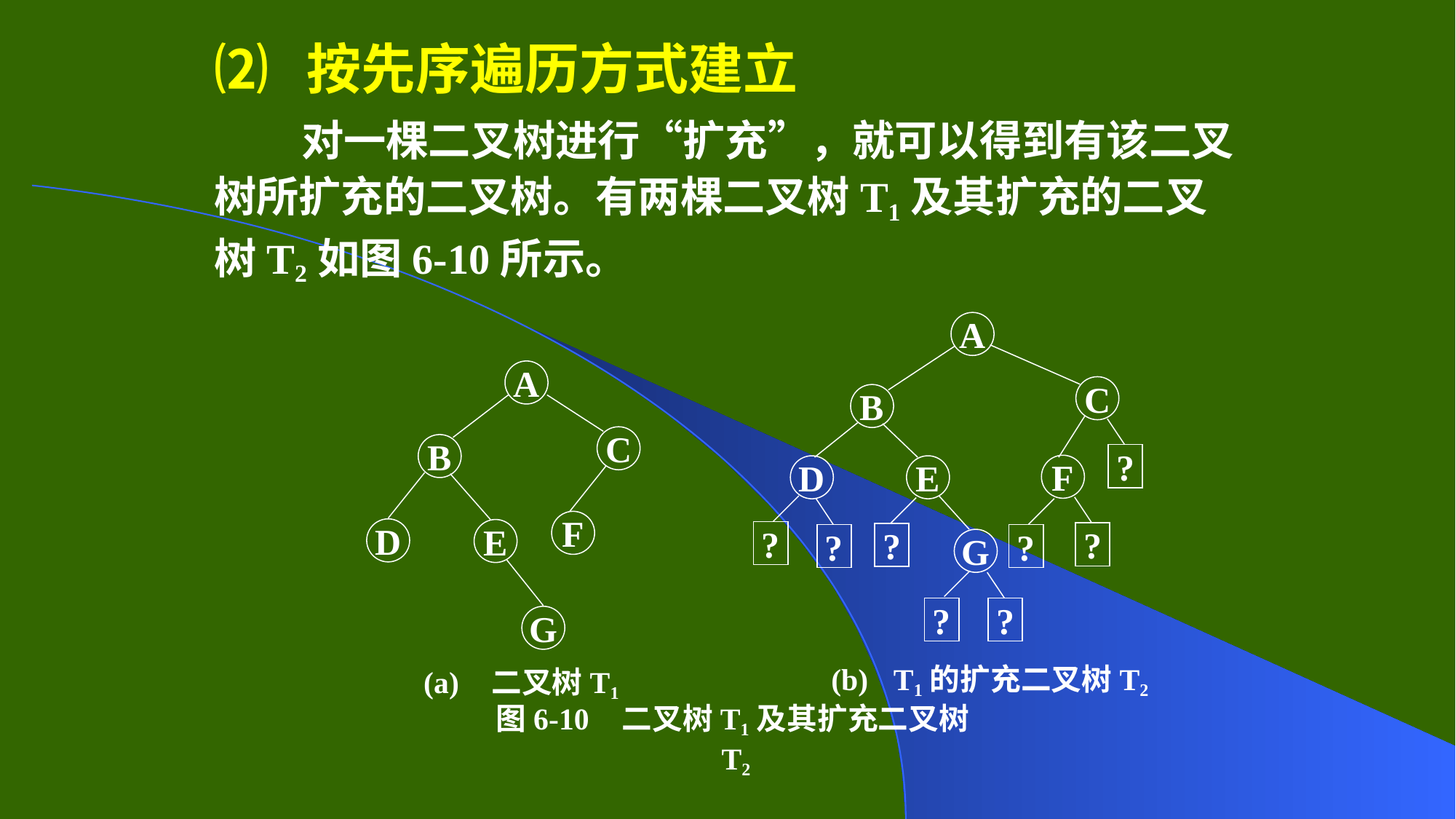

⑵  按先序遍历方式建立
        对一棵二叉树进行“扩充”，就可以得到有该二叉树所扩充的二叉树。有两棵二叉树T1及其扩充的二叉树T2如图6-10所示。
A

C
B

?
F
D
E

?
?
?
?
?
G

?
?
(b)   T1的扩充二叉树T2
A

C
B

F
D
E

G
(a)   二叉树T1
图6-10   二叉树T1及其扩充二叉树T2